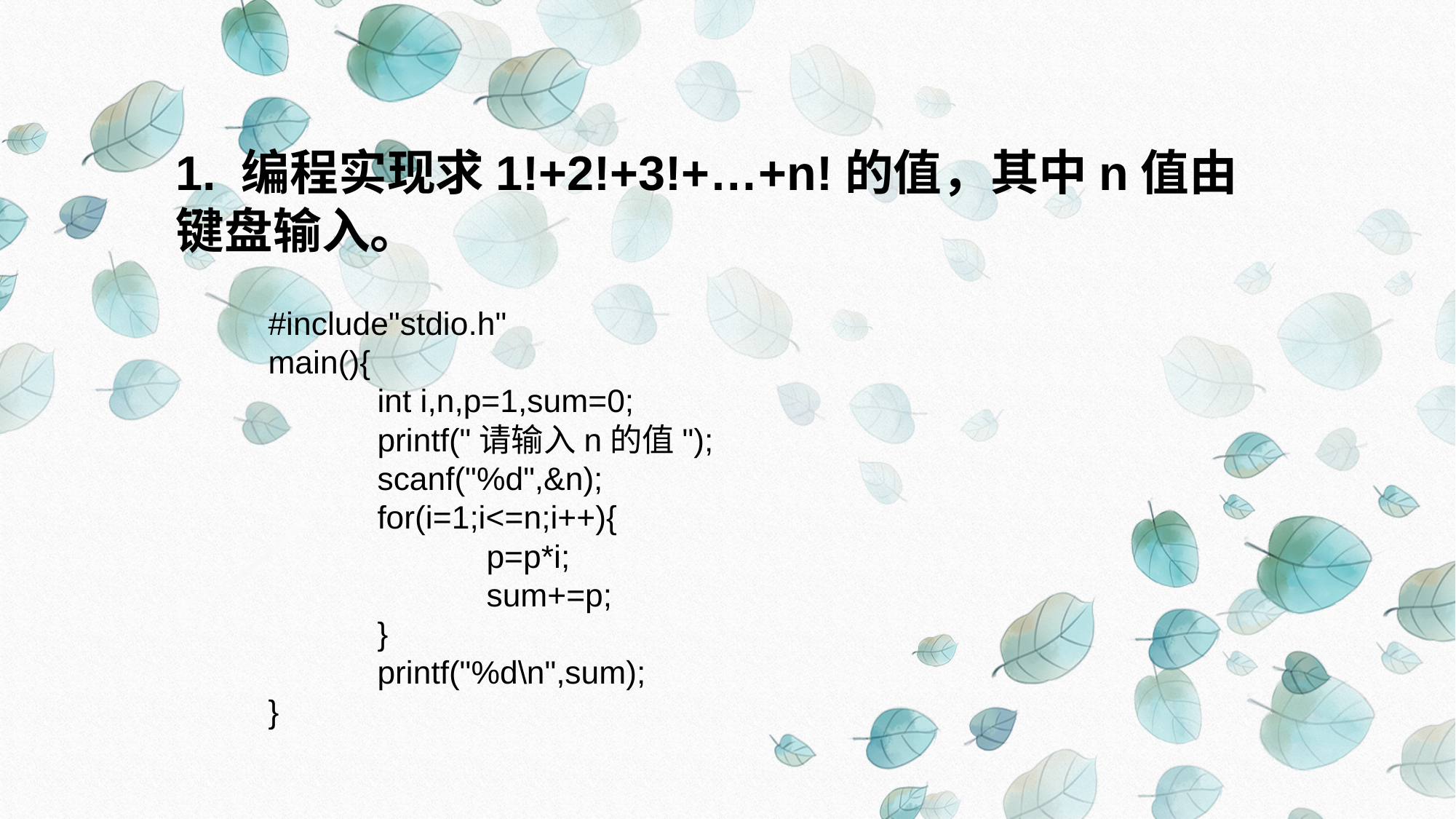

1. 编程实现求1!+2!+3!+…+n!的值，其中n值由键盘输入。

#include"stdio.h"
main(){
	int i,n,p=1,sum=0;
	printf("请输入n的值");
	scanf("%d",&n);
	for(i=1;i<=n;i++){
		p=p*i;
		sum+=p;
	}
	printf("%d\n",sum);
}